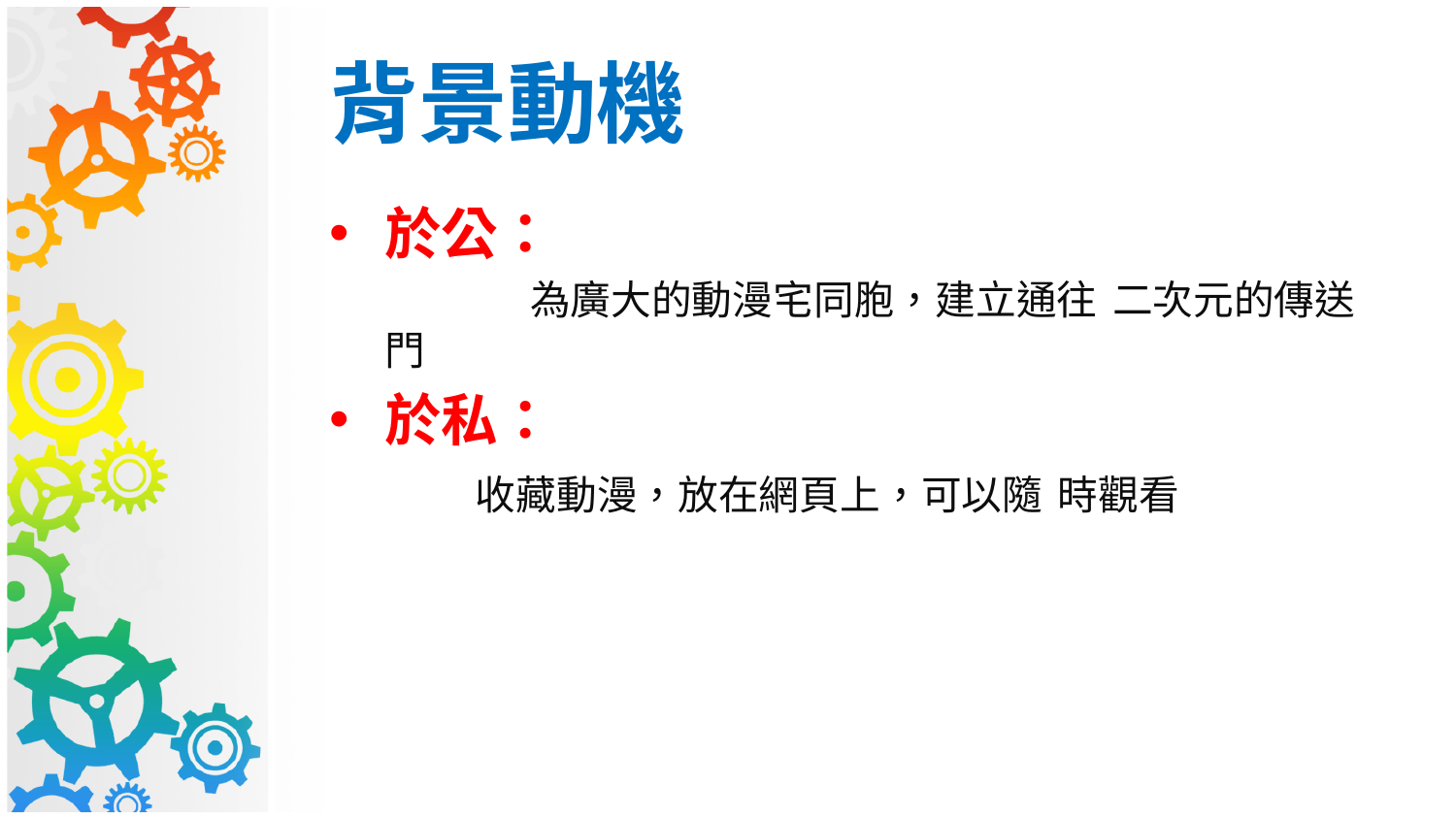

# 背景動機
於公：
	為廣大的動漫宅同胞，建立通往	二次元的傳送門
於私：
	收藏動漫，放在網頁上，可以隨	時觀看